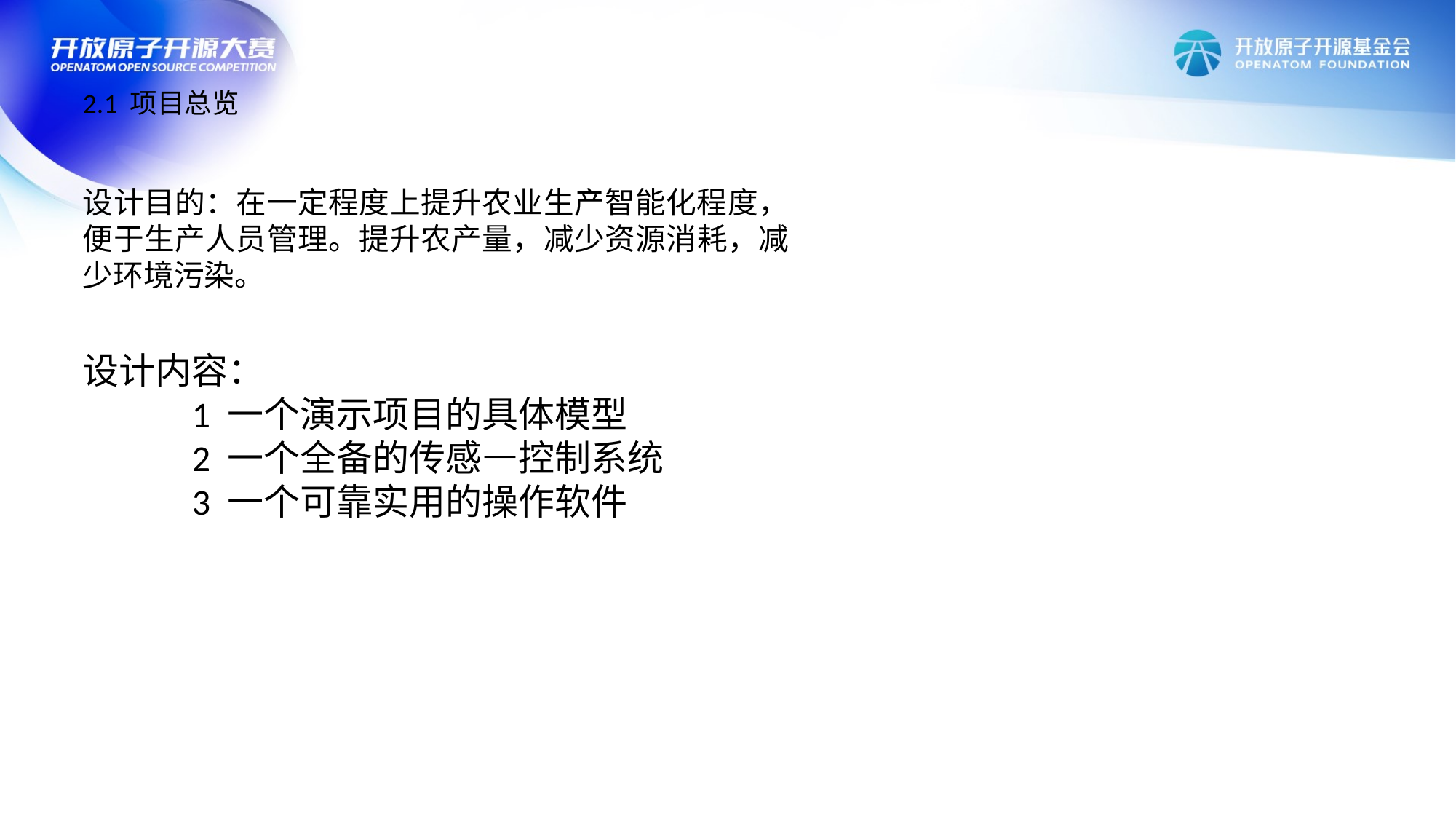

2.1 项目总览
设计目的：在一定程度上提升农业生产智能化程度，便于生产人员管理。提升农产量，减少资源消耗，减少环境污染。
设计内容：
	1 一个演示项目的具体模型
	2 一个全备的传感—控制系统
	3 一个可靠实用的操作软件